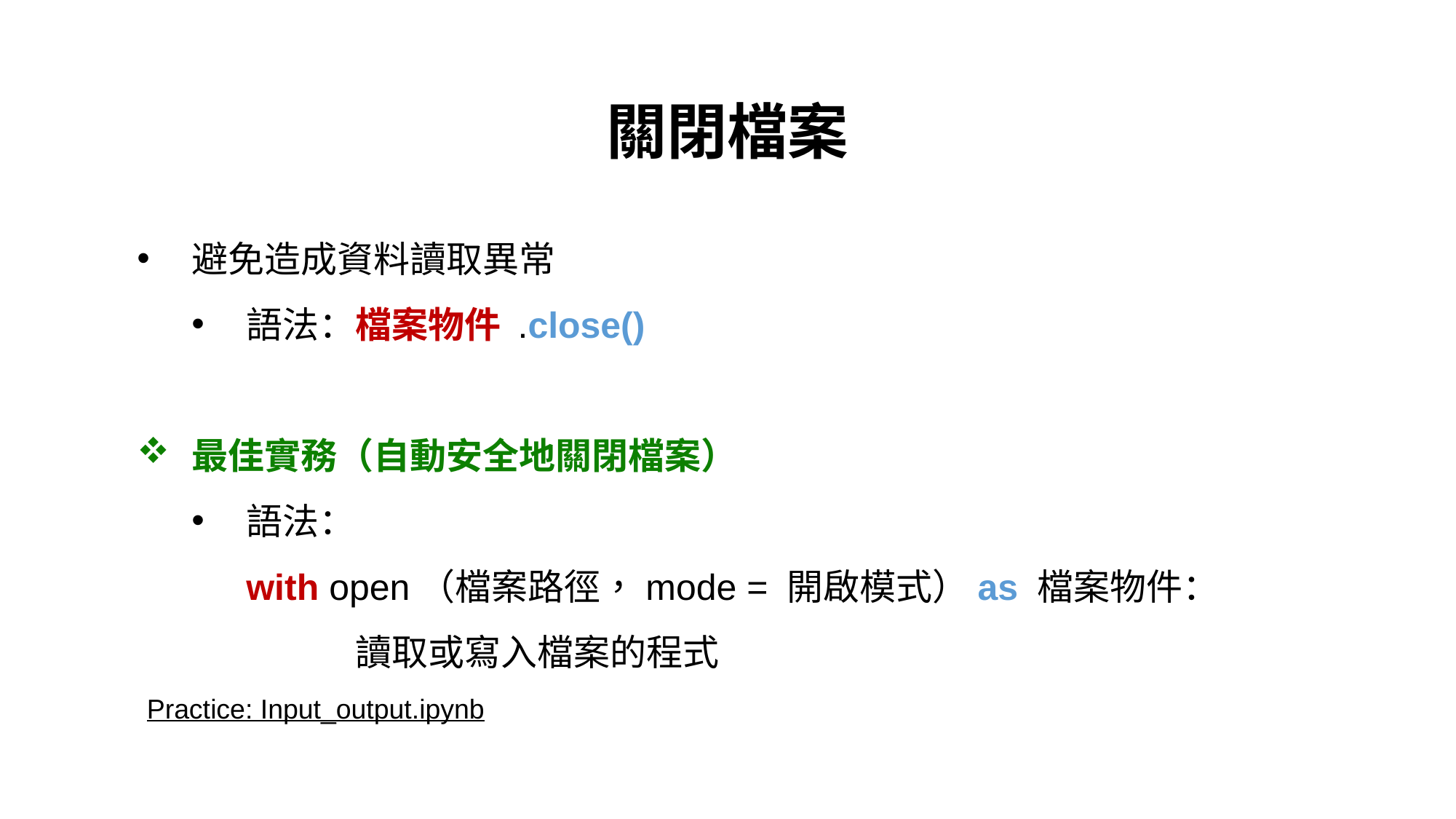

關閉檔案
避免造成資料讀取異常
語法：檔案物件 .close()

最佳實務（自動安全地關閉檔案）
語法：
with open（檔案路徑，mode = 開啟模式）as 檔案物件：
	讀取或寫入檔案的程式

Practice: Input_output.ipynb